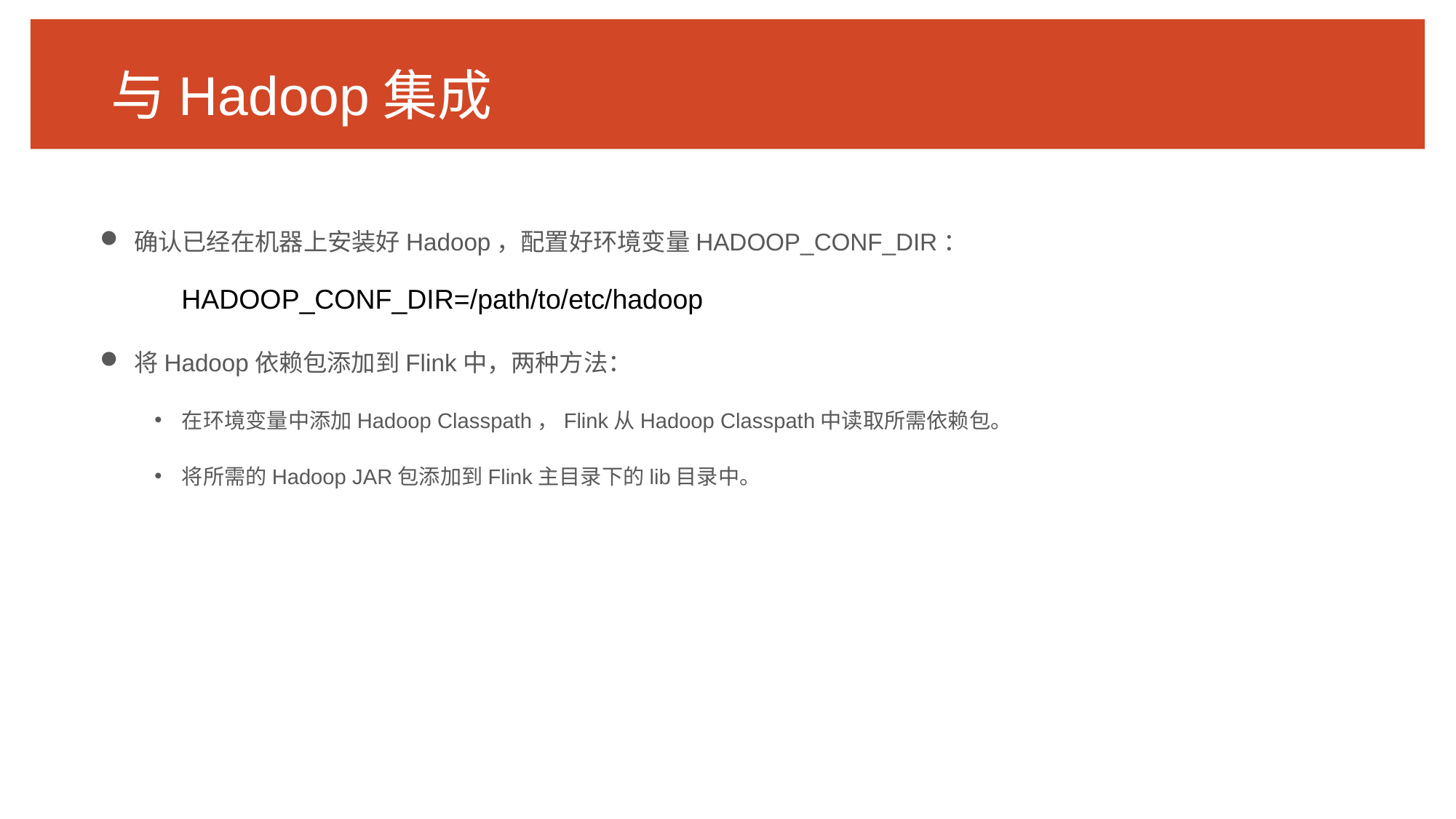

# 与Hadoop集成
确认已经在机器上安装好Hadoop，配置好环境变量HADOOP_CONF_DIR：

将Hadoop依赖包添加到Flink中，两种方法：
在环境变量中添加Hadoop Classpath，Flink从Hadoop Classpath中读取所需依赖包。
将所需的Hadoop JAR包添加到Flink主目录下的lib目录中。

HADOOP_CONF_DIR=/path/to/etc/hadoop